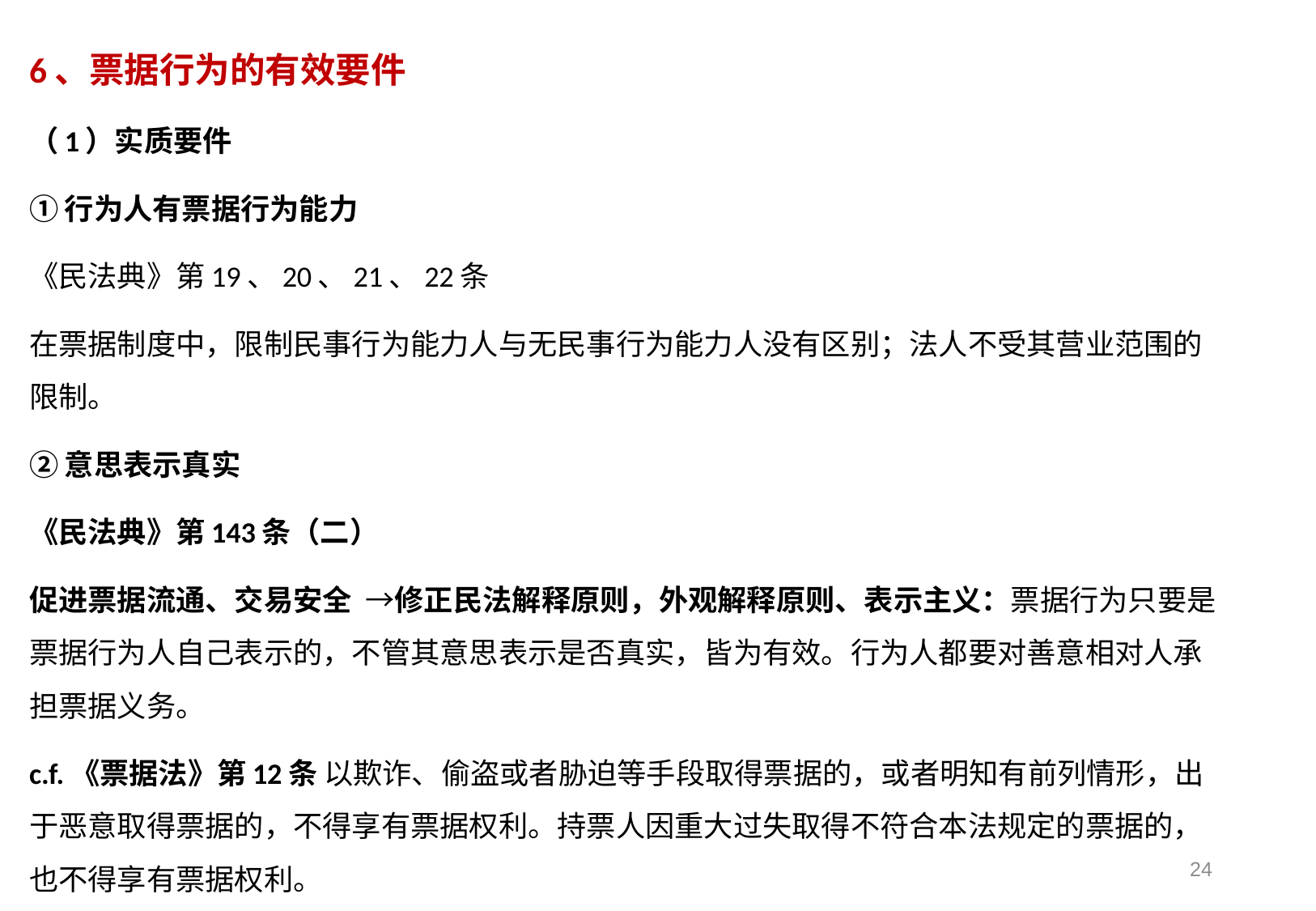

6、票据行为的有效要件
（1）实质要件
①行为人有票据行为能力
《民法典》第19、20、21、22条
在票据制度中，限制民事行为能力人与无民事行为能力人没有区别；法人不受其营业范围的限制。
②意思表示真实
《民法典》第143条（二）
促进票据流通、交易安全  →修正民法解释原则，外观解释原则、表示主义：票据行为只要是票据行为人自己表示的，不管其意思表示是否真实，皆为有效。行为人都要对善意相对人承担票据义务。
c.f.《票据法》第12条 以欺诈、偷盗或者胁迫等手段取得票据的，或者明知有前列情形，出于恶意取得票据的，不得享有票据权利。持票人因重大过失取得不符合本法规定的票据的，也不得享有票据权利。
24